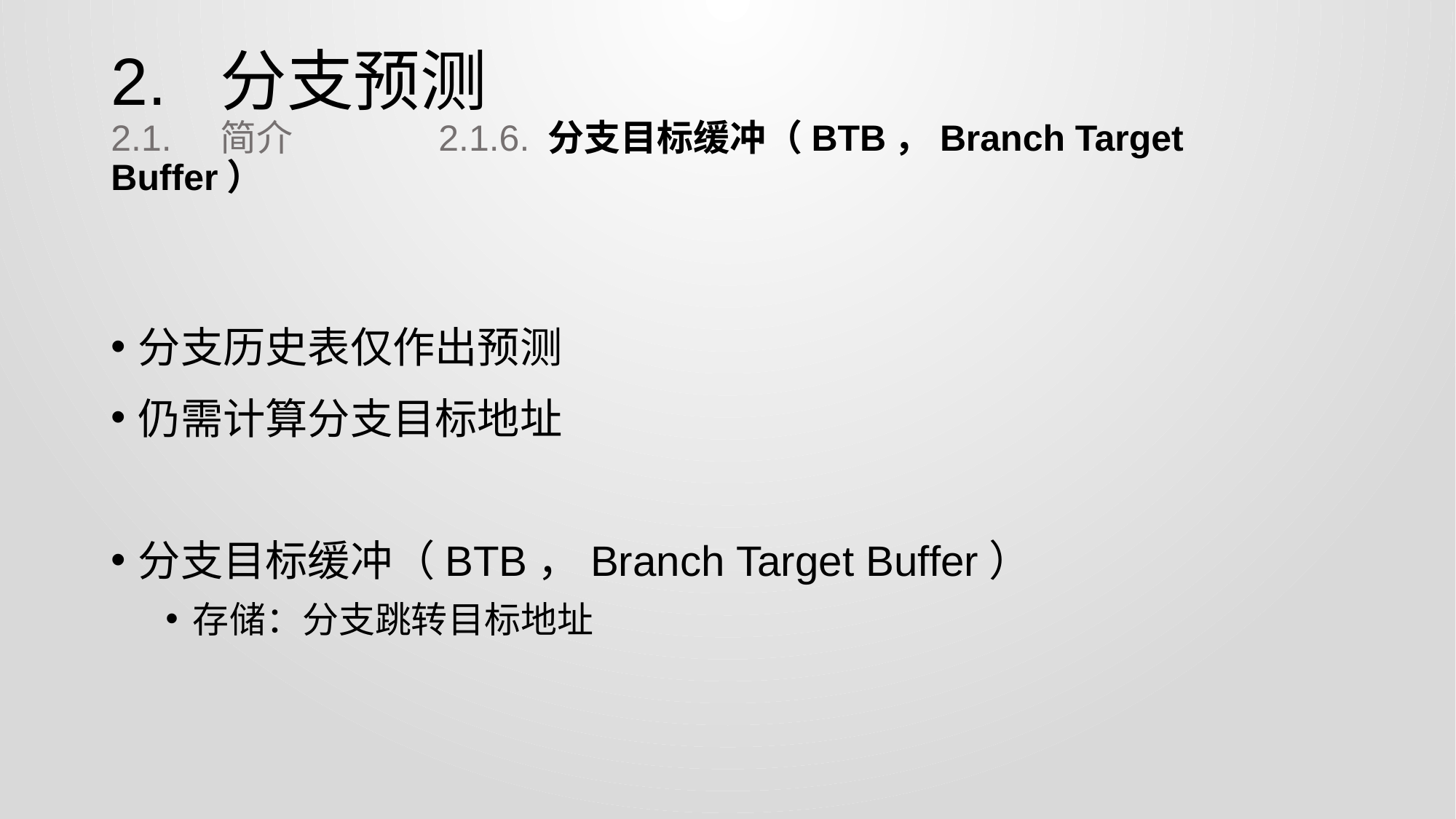

# 2.	分支预测 2.1.	简介		2.1.6.	分支目标缓冲（BTB，Branch Target Buffer）
分支历史表仅作出预测
仍需计算分支目标地址

分支目标缓冲（BTB，Branch Target Buffer）
存储：分支跳转目标地址